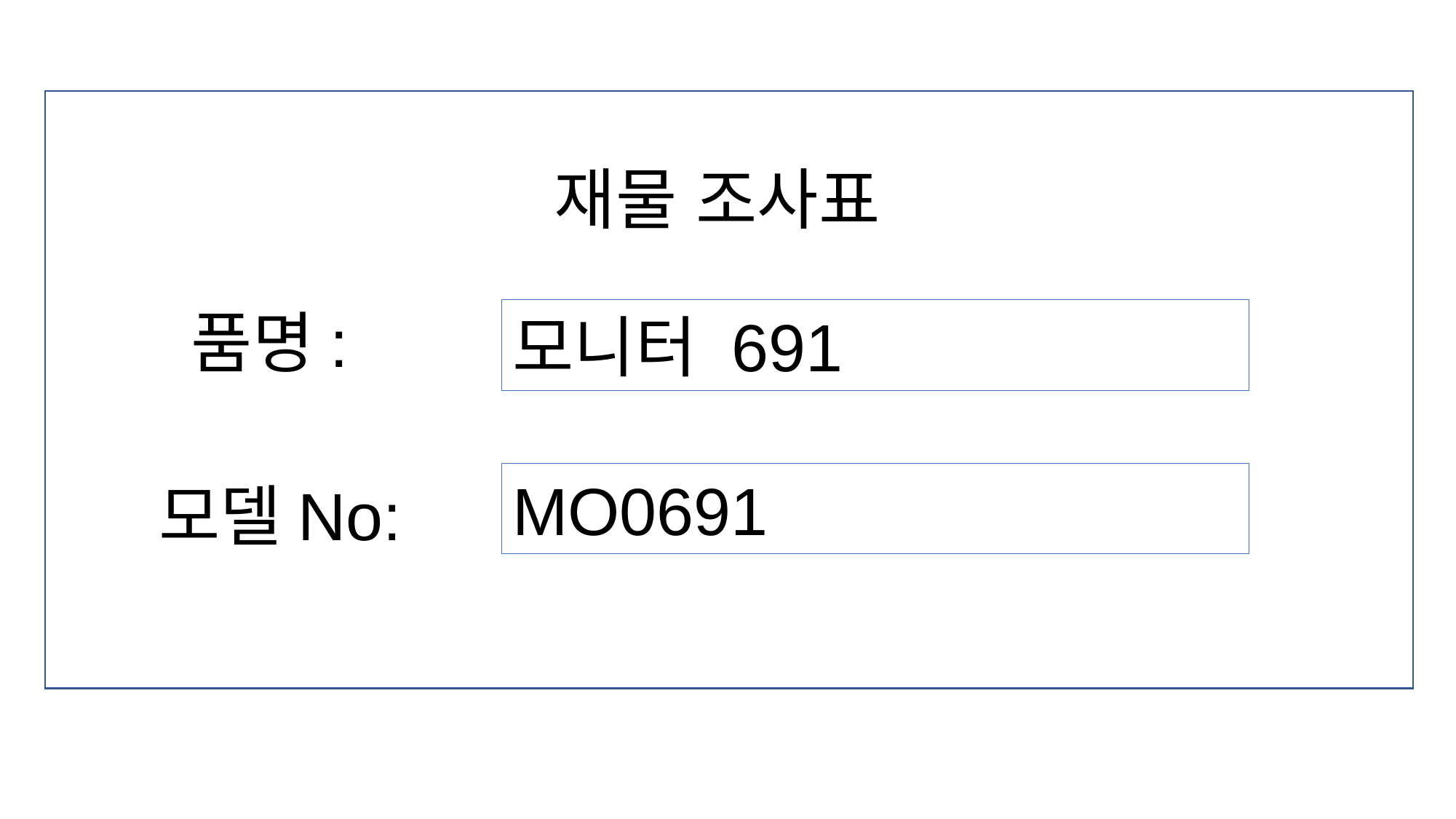

재물 조사표
품명:
모니터 691
MO0691
모델No: